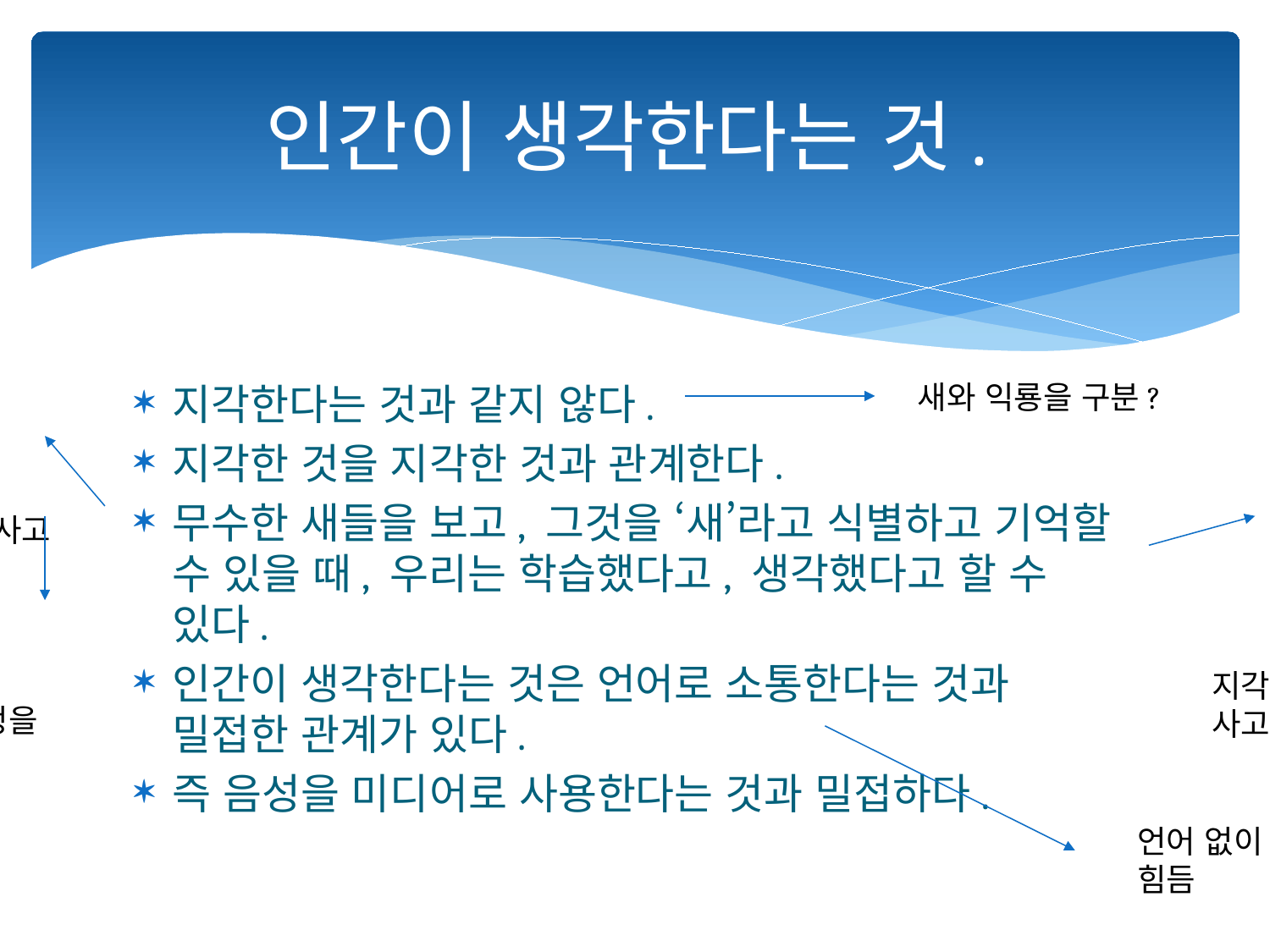

# 인간이 생각한다는 것.
새라는 기호를 추출
지각한다는 것과 같지 않다.
지각한 것을 지각한 것과 관계한다.
무수한 새들을 보고, 그것을 ‘새’라고 식별하고 기억할 수 있을 때, 우리는 학습했다고, 생각했다고 할 수 있다.
인간이 생각한다는 것은 언어로 소통한다는 것과 밀접한 관계가 있다.
즉 음성을 미디어로 사용한다는 것과 밀접하다.
새와 익룡을 구분?
X x W = Y

W = 언어(기호)
인간
지각 -> 언어 -> 사고
문자                            발전
인쇄
전자미디어
디지털은 위의 과정을
흉내 낼 수 있다.
지각 – 기호 언어-> 사고
언어 없이 사고하기 힘듬